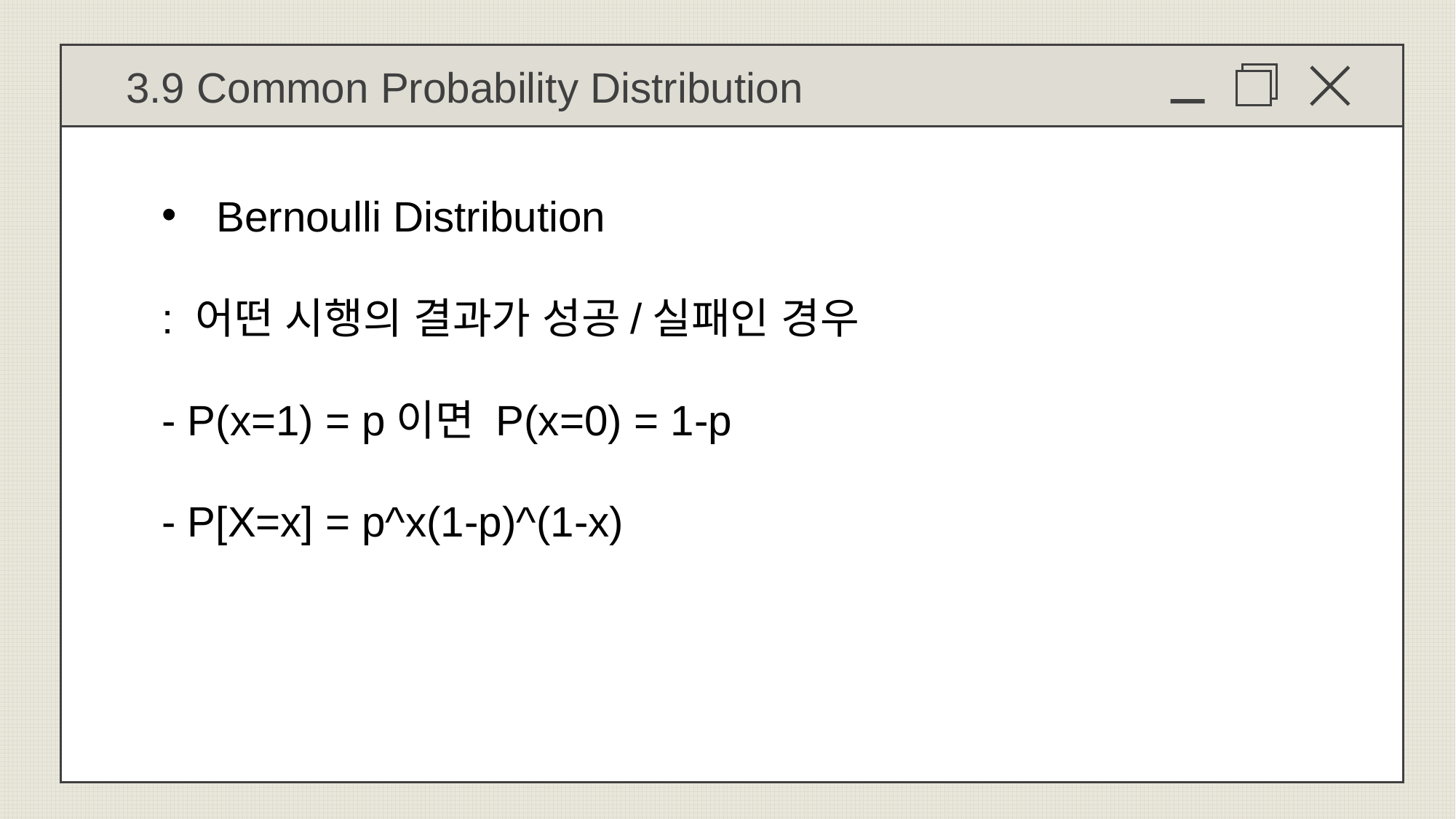

3.9 Common Probability Distribution

Bernoulli Distribution
: 어떤 시행의 결과가 성공/실패인 경우
- P(x=1) = p이면 P(x=0) = 1-p
- P[X=x] = p^x(1-p)^(1-x)